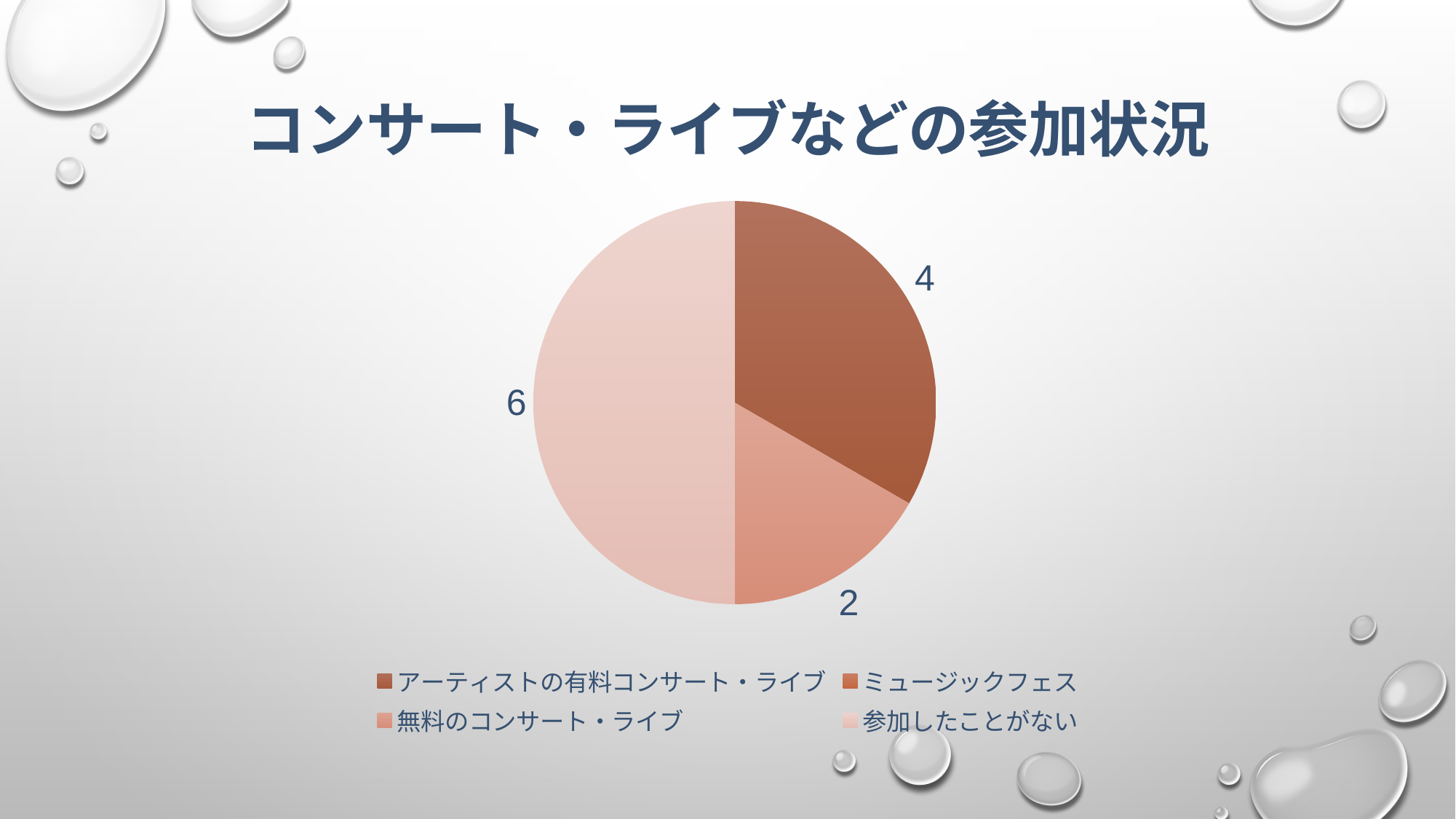

### Chart:

| Category | コンサート・ライブなどの参加状況 |
|---|---|
| アーティストの有料コンサート・ライブ | 4.0 |
| ミュージックフェス | 0.0 |
| 無料のコンサート・ライブ | 2.0 |
| 参加したことがない | 6.0 |